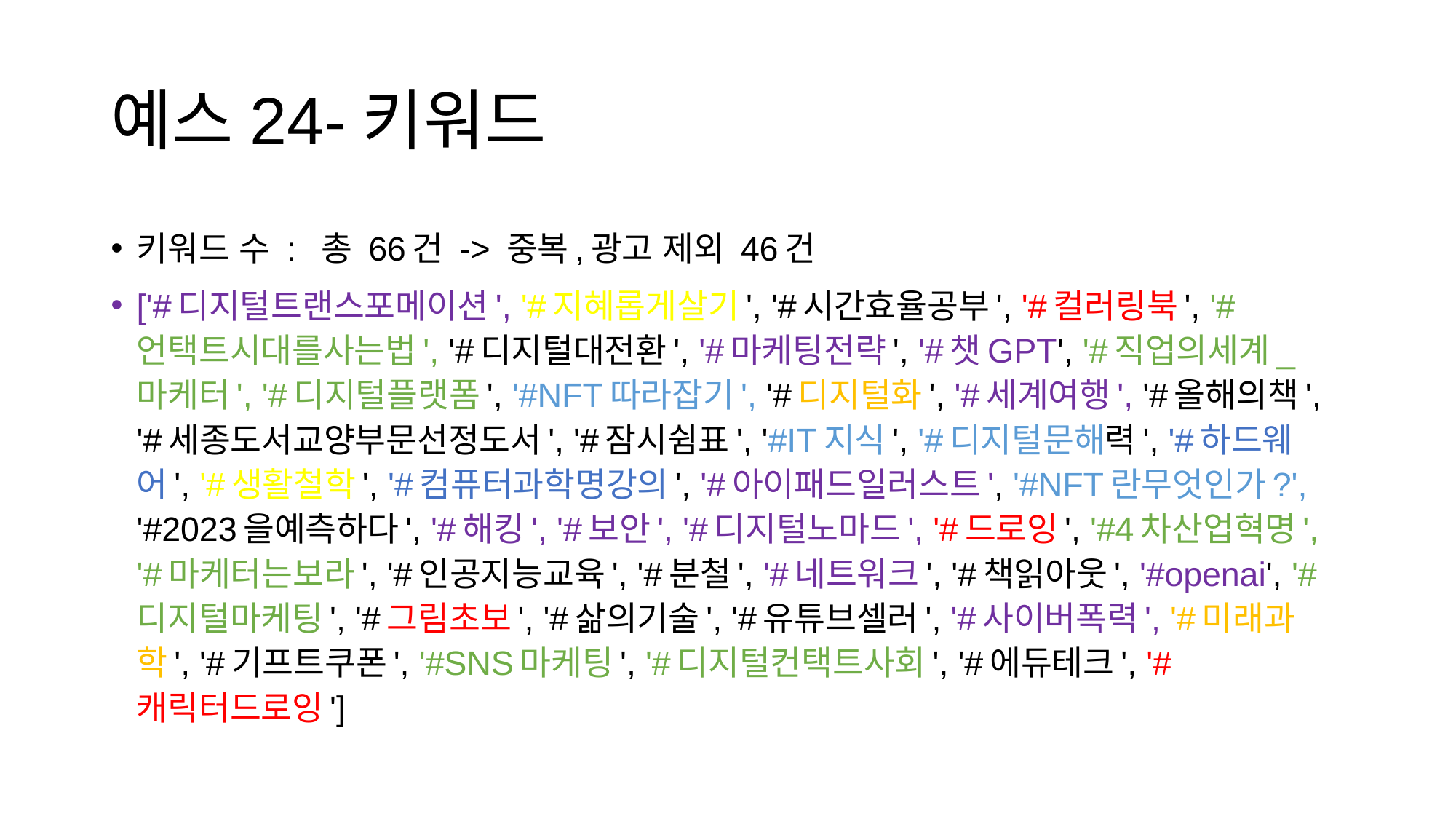

# 예스24-키워드
키워드 수 :  총 66건 -> 중복,광고 제외 46건
['#디지털트랜스포메이션', '#지혜롭게살기', '#시간효율공부', '#컬러링북', '#언택트시대를사는법', '#디지털대전환', '#마케팅전략', '#챗GPT', '#직업의세계_마케터', '#디지털플랫폼', '#NFT따라잡기', '#디지털화', '#세계여행', '#올해의책', '#세종도서교양부문선정도서', '#잠시쉼표', '#IT지식', '#디지털문해력', '#하드웨어', '#생활철학', '#컴퓨터과학명강의', '#아이패드일러스트', '#NFT란무엇인가?', '#2023을예측하다', '#해킹', '#보안', '#디지털노마드', '#드로잉', '#4차산업혁명', '#마케터는보라', '#인공지능교육', '#분철', '#네트워크', '#책읽아웃', '#openai', '#디지털마케팅', '#그림초보', '#삶의기술', '#유튜브셀러', '#사이버폭력', '#미래과학', '#기프트쿠폰', '#SNS마케팅', '#디지털컨택트사회', '#에듀테크', '#캐릭터드로잉']